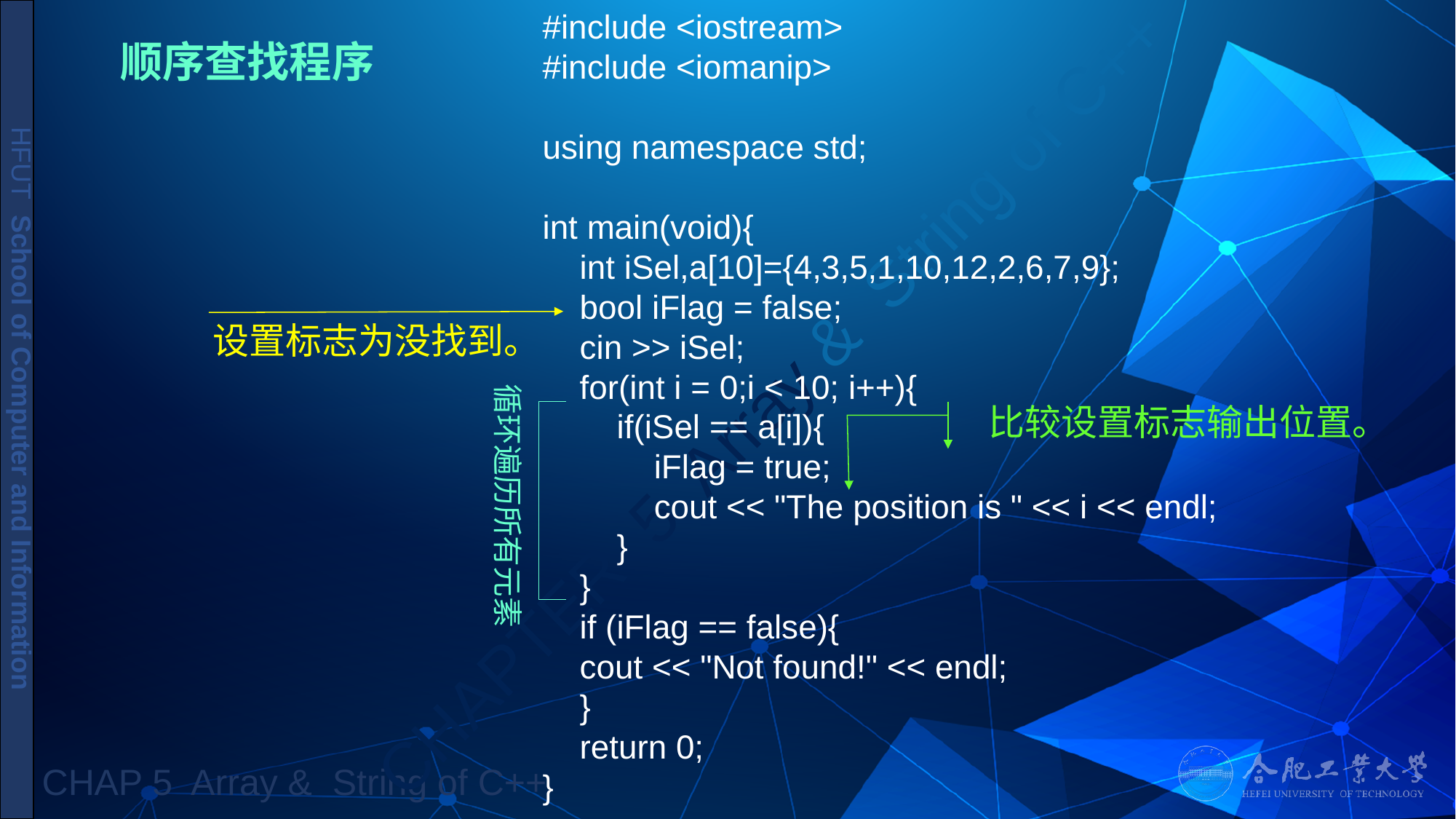

#include <iostream>
#include <iomanip>

using namespace std;

int main(void){
    int iSel,a[10]={4,3,5,1,10,12,2,6,7,9};
    bool iFlag = false;
    cin >> iSel;
    for(int i = 0;i < 10; i++){
        if(iSel == a[i]){
            iFlag = true;
            cout << "The position is " << i << endl;
        }
    }
    if (iFlag == false){
    cout << "Not found!" << endl;
    }
    return 0;
}
# 顺序查找程序
设置标志为没找到。
循环遍历所有元素

比较设置标志输出位置。